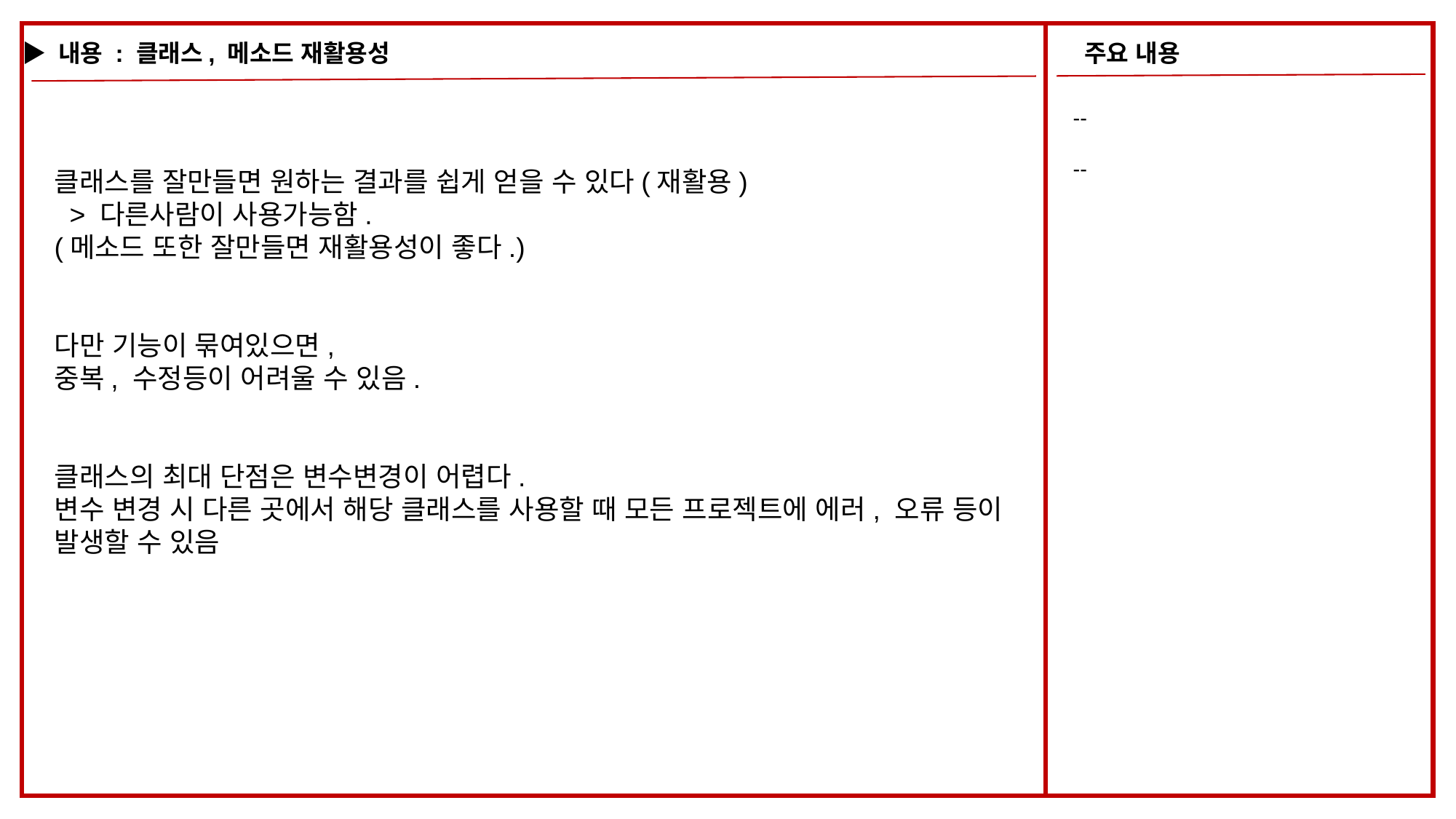

▶ 내용 : 클래스, 메소드 재활용성
주요 내용
--

--
클래스를 잘만들면 원하는 결과를 쉽게 얻을 수 있다(재활용)
  > 다른사람이 사용가능함.
(메소드 또한 잘만들면 재활용성이 좋다.)

다만 기능이 묶여있으면,
중복, 수정등이 어려울 수 있음.

클래스의 최대 단점은 변수변경이 어렵다.
변수 변경 시 다른 곳에서 해당 클래스를 사용할 때 모든 프로젝트에 에러, 오류 등이 발생할 수 있음